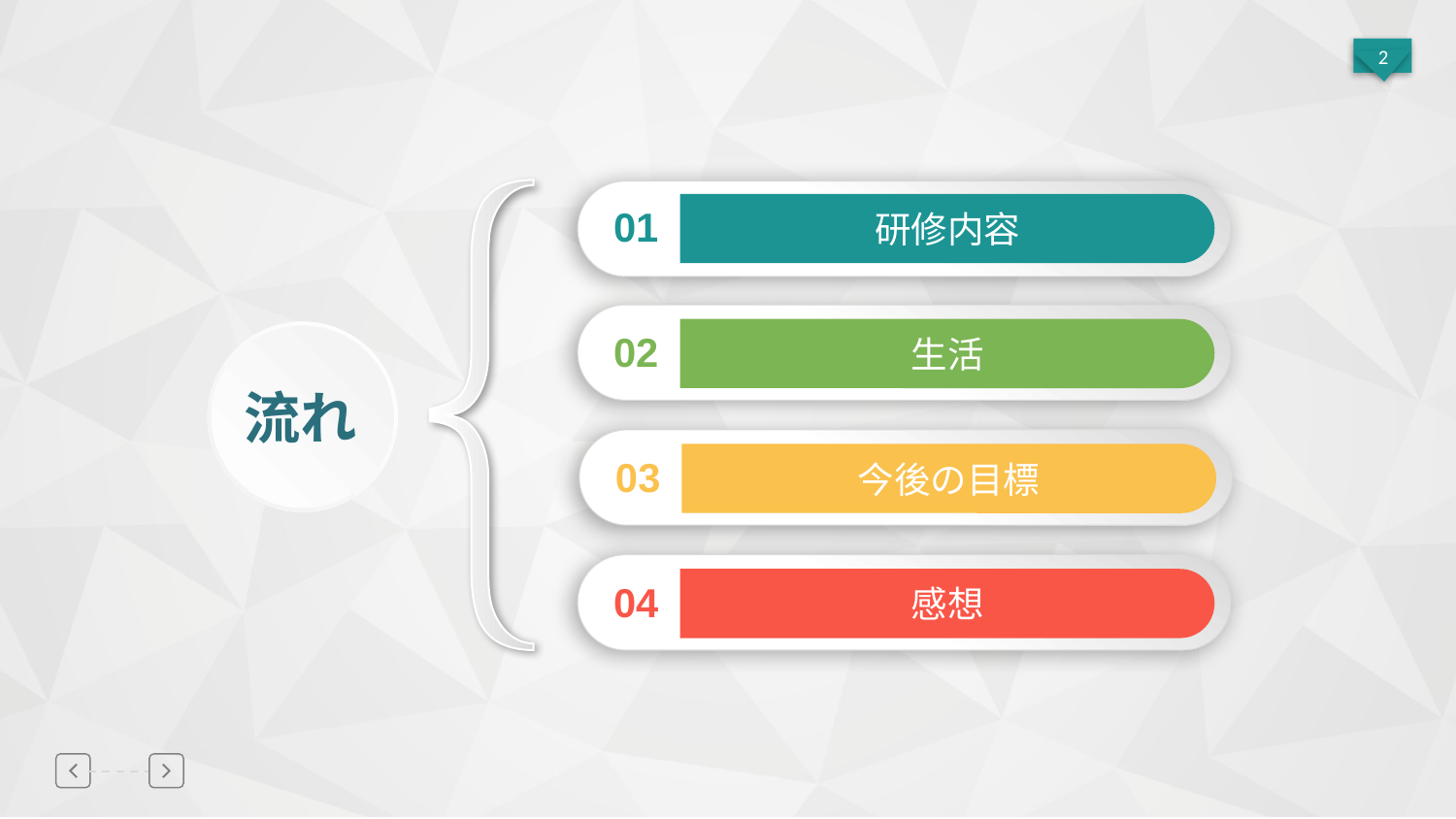

研修内容
01

生活
02

流れ

今後の目標
03

感想
04